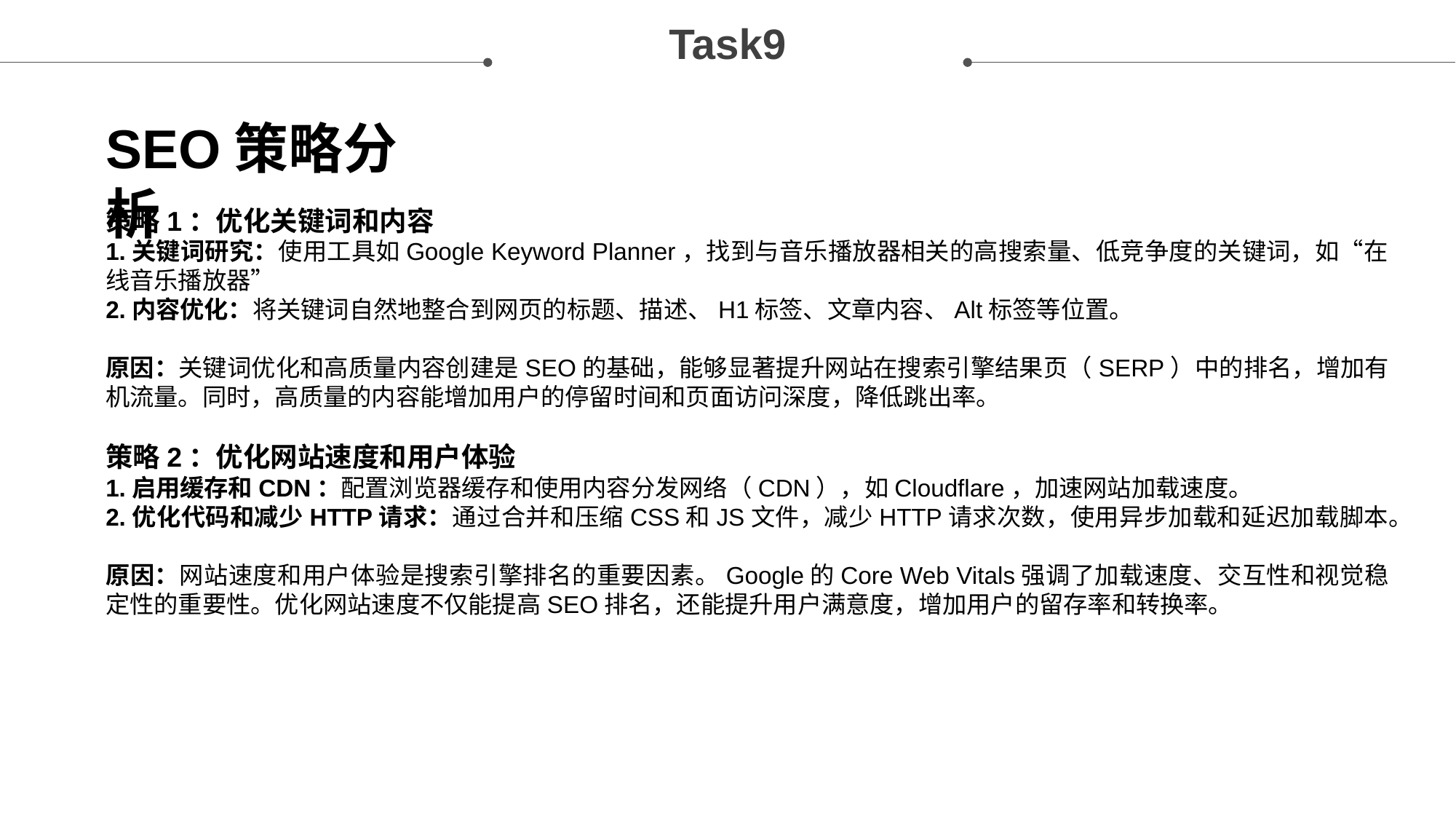

Task9
SEO策略分析
策略1：优化关键词和内容
1.关键词研究：使用工具如Google Keyword Planner，找到与音乐播放器相关的高搜索量、低竞争度的关键词，如“在线音乐播放器”
2.内容优化：将关键词自然地整合到网页的标题、描述、H1标签、文章内容、Alt标签等位置。

原因：关键词优化和高质量内容创建是SEO的基础，能够显著提升网站在搜索引擎结果页（SERP）中的排名，增加有机流量。同时，高质量的内容能增加用户的停留时间和页面访问深度，降低跳出率。

策略2：优化网站速度和用户体验
1.启用缓存和CDN：配置浏览器缓存和使用内容分发网络（CDN），如Cloudflare，加速网站加载速度。
2.优化代码和减少HTTP请求：通过合并和压缩CSS和JS文件，减少HTTP请求次数，使用异步加载和延迟加载脚本。

原因：网站速度和用户体验是搜索引擎排名的重要因素。Google的Core Web Vitals强调了加载速度、交互性和视觉稳定性的重要性。优化网站速度不仅能提高SEO排名，还能提升用户满意度，增加用户的留存率和转换率。